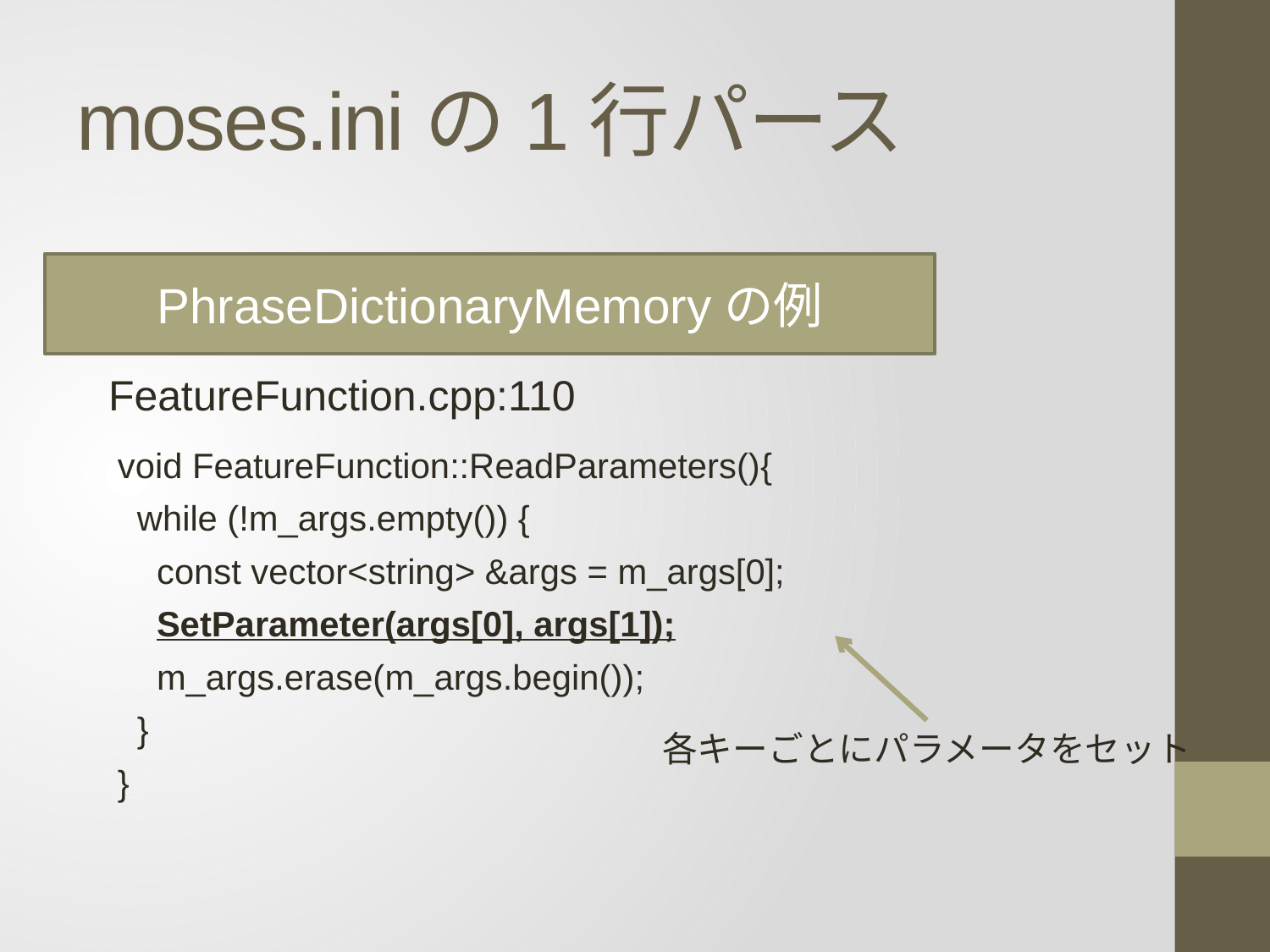

# moses.iniの1行パース
PhraseDictionaryMemoryの例
FeatureFunction.cpp:110
void FeatureFunction::ReadParameters(){
  while (!m_args.empty()) {
    const vector<string> &args = m_args[0];
    SetParameter(args[0], args[1]);
    m_args.erase(m_args.begin());
  }
}
各キーごとにパラメータをセット